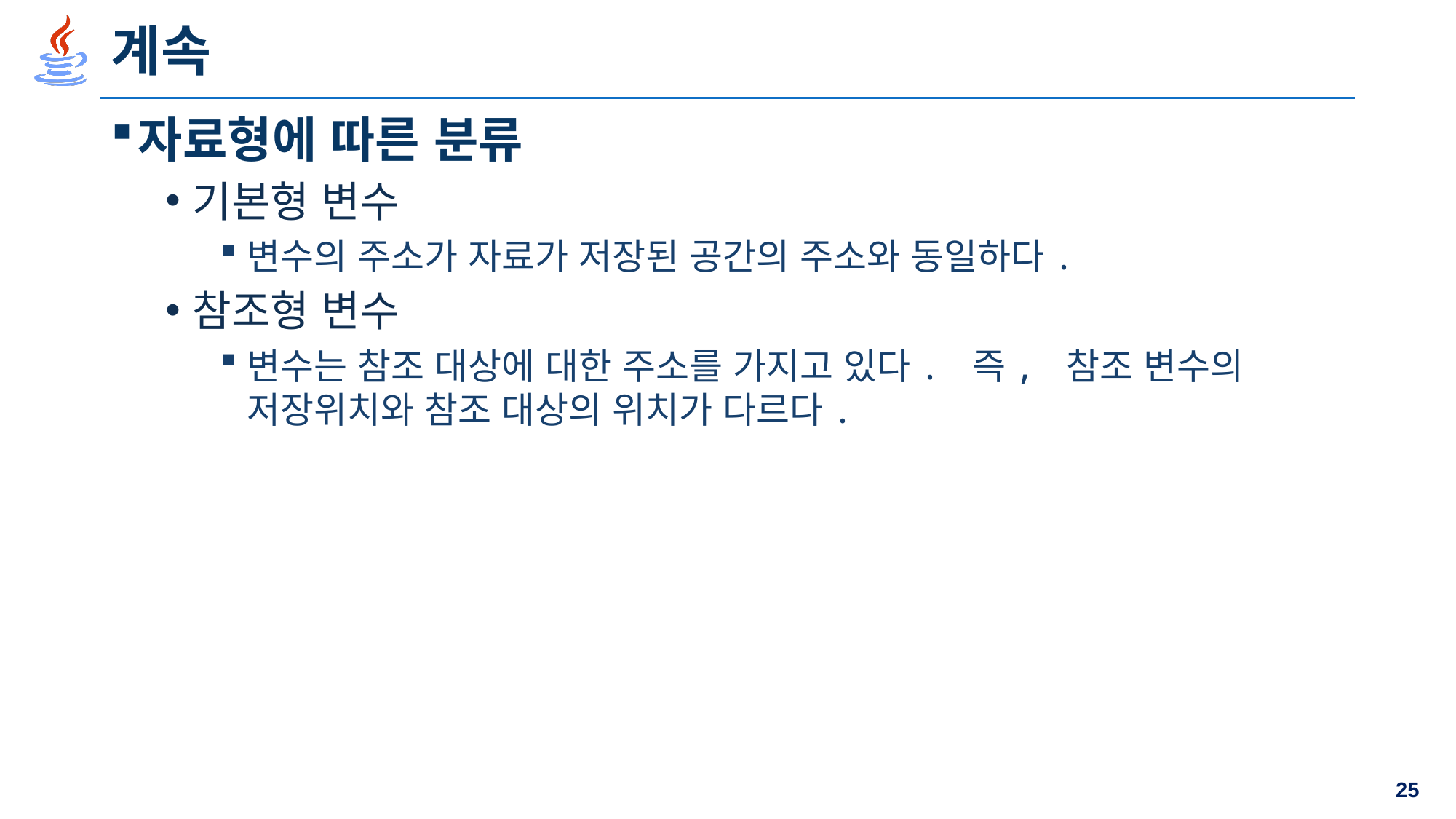

# 계속
자료형에 따른 분류
기본형 변수
변수의 주소가 자료가 저장된 공간의 주소와 동일하다.
참조형 변수
변수는 참조 대상에 대한 주소를 가지고 있다. 즉, 참조 변수의 저장위치와 참조 대상의 위치가 다르다.
25